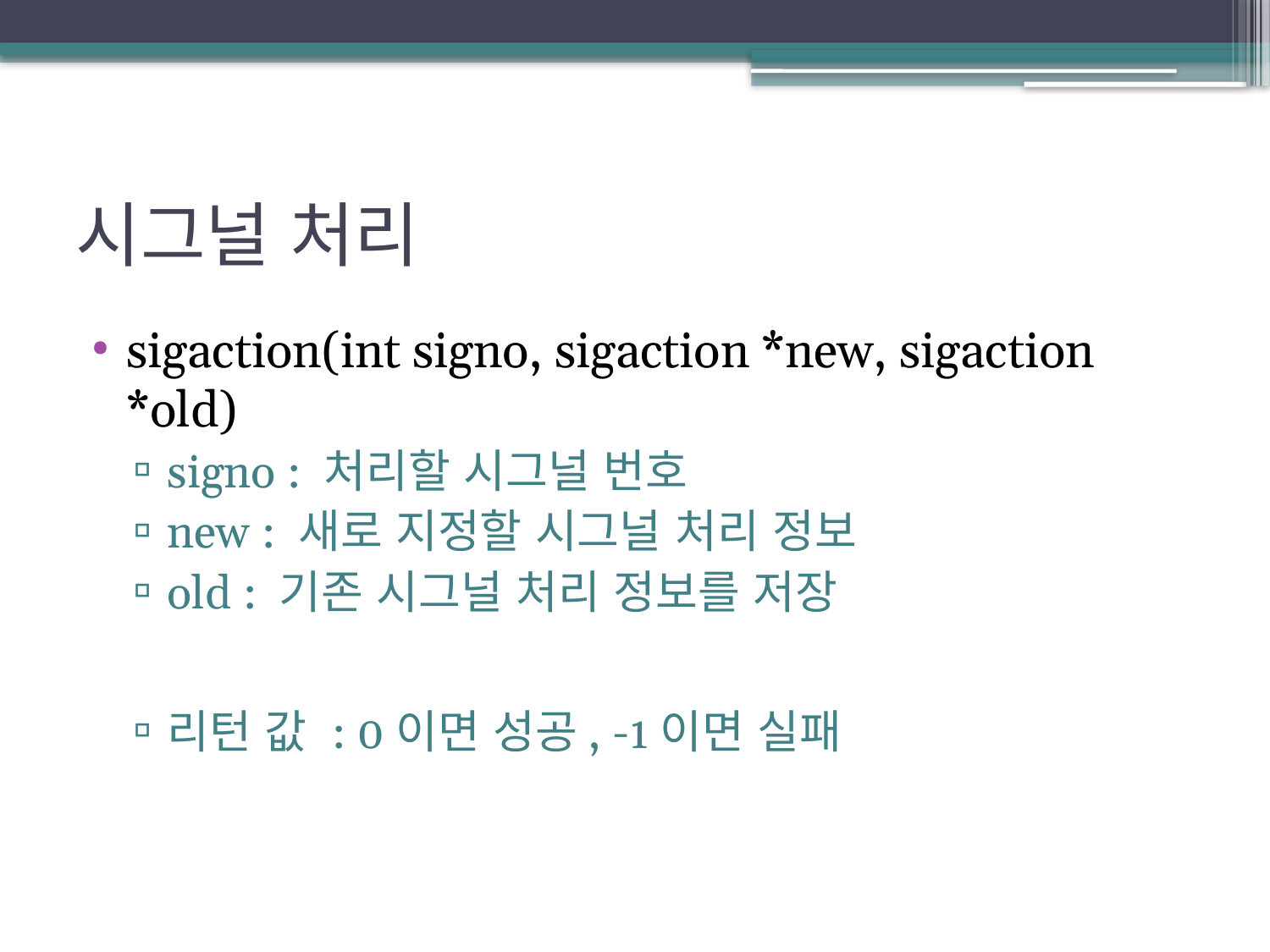

# 시그널 처리
sigaction(int signo, sigaction *new, sigaction *old)
signo : 처리할 시그널 번호
new : 새로 지정할 시그널 처리 정보
old : 기존 시그널 처리 정보를 저장

리턴 값 : 0이면 성공, -1이면 실패